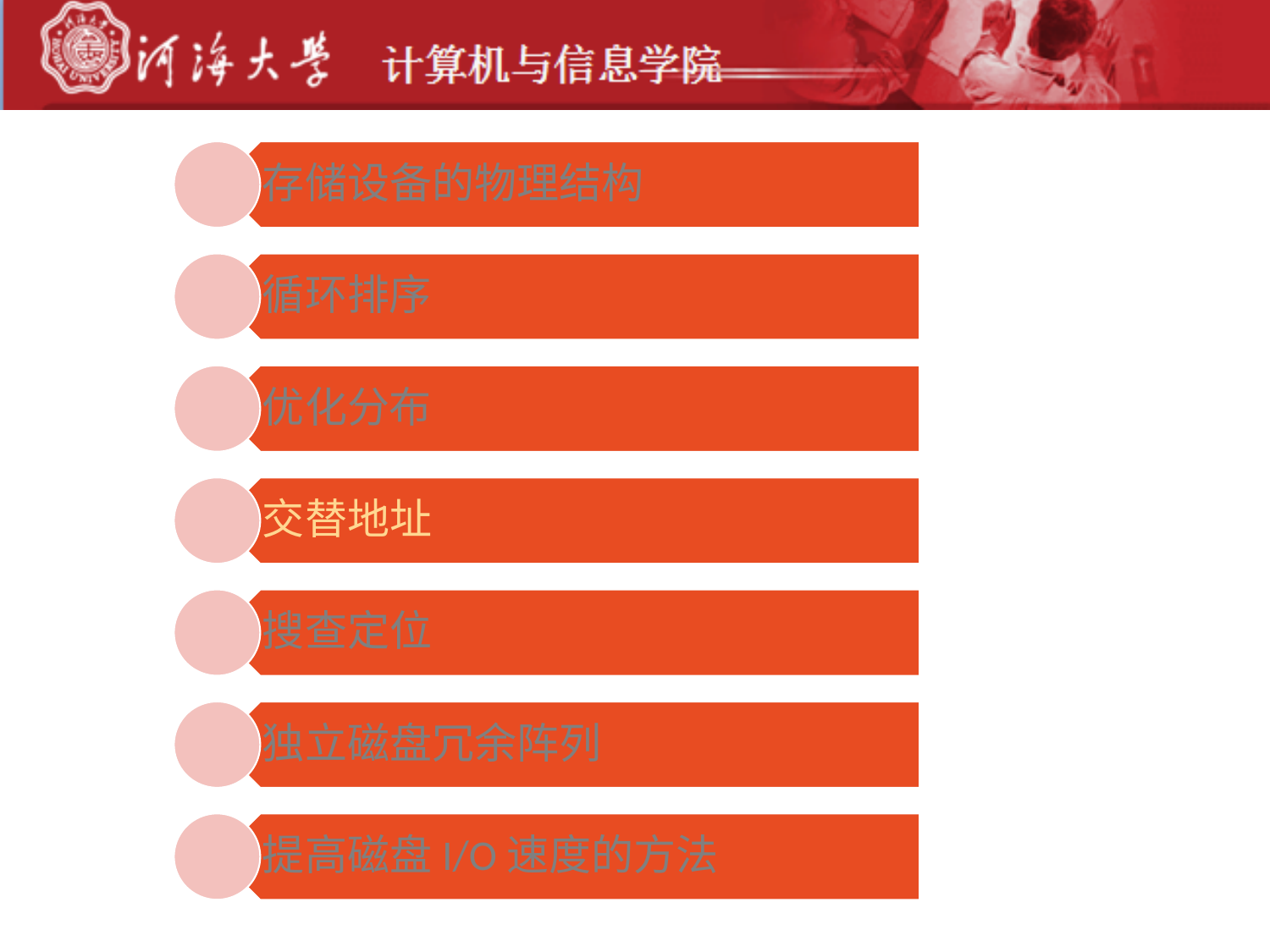

存储设备的物理结构
循环排序
优化分布
交替地址
搜查定位
独立磁盘冗余阵列
提高磁盘I/O速度的方法